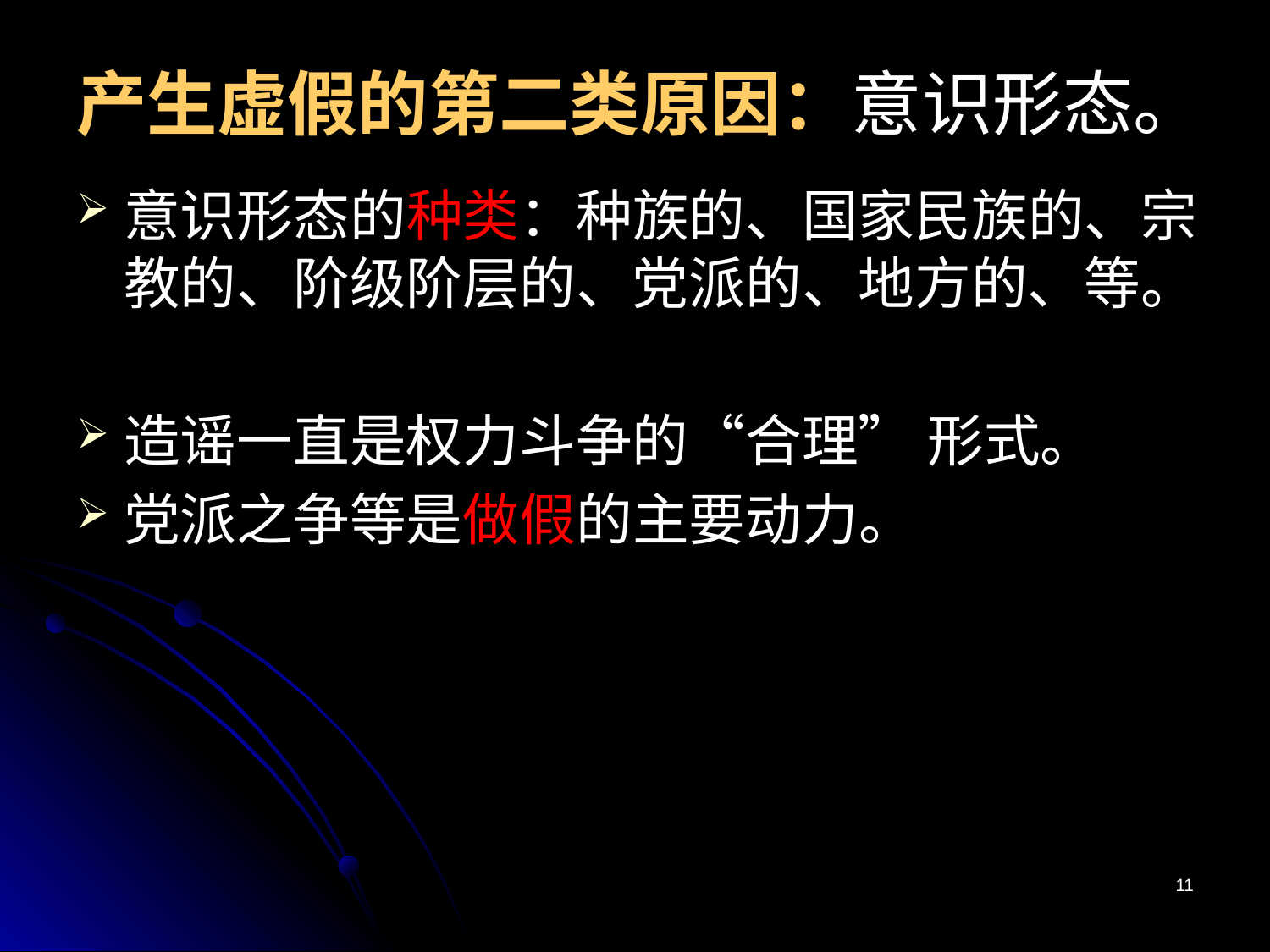

产生虚假的第二类原因：意识形态。

意识形态的种类：种族的、国家民族的、宗教的、阶级阶层的、党派的、地方的、等。

造谣一直是权力斗争的“合理” 形式。
党派之争等是做假的主要动力。
11